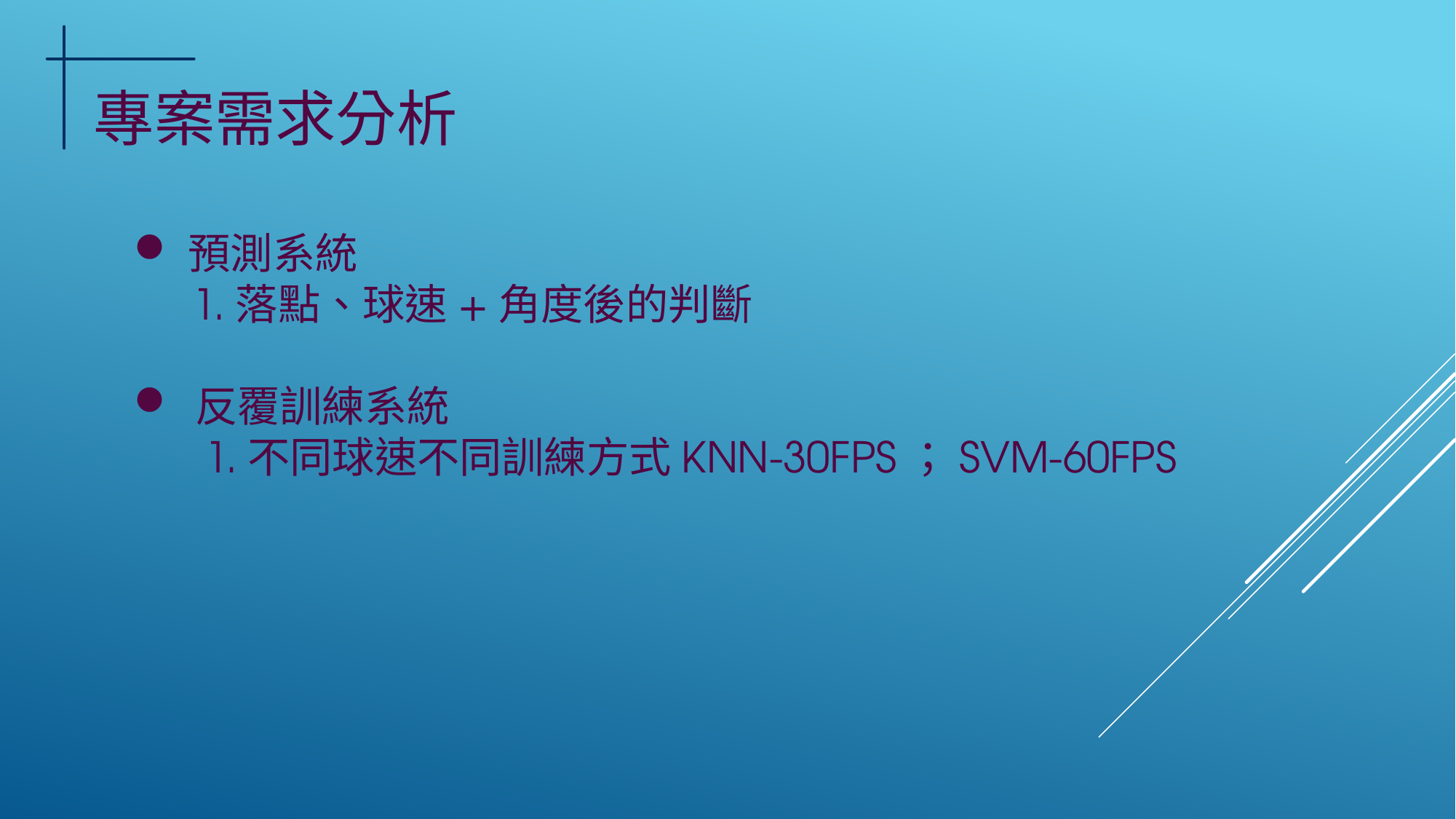

專案需求分析
預測系統
     1.落點、球速+角度後的判斷

反覆訓練系統
      1.不同球速不同訓練方式KNN-30FPS；SVM-60FPS